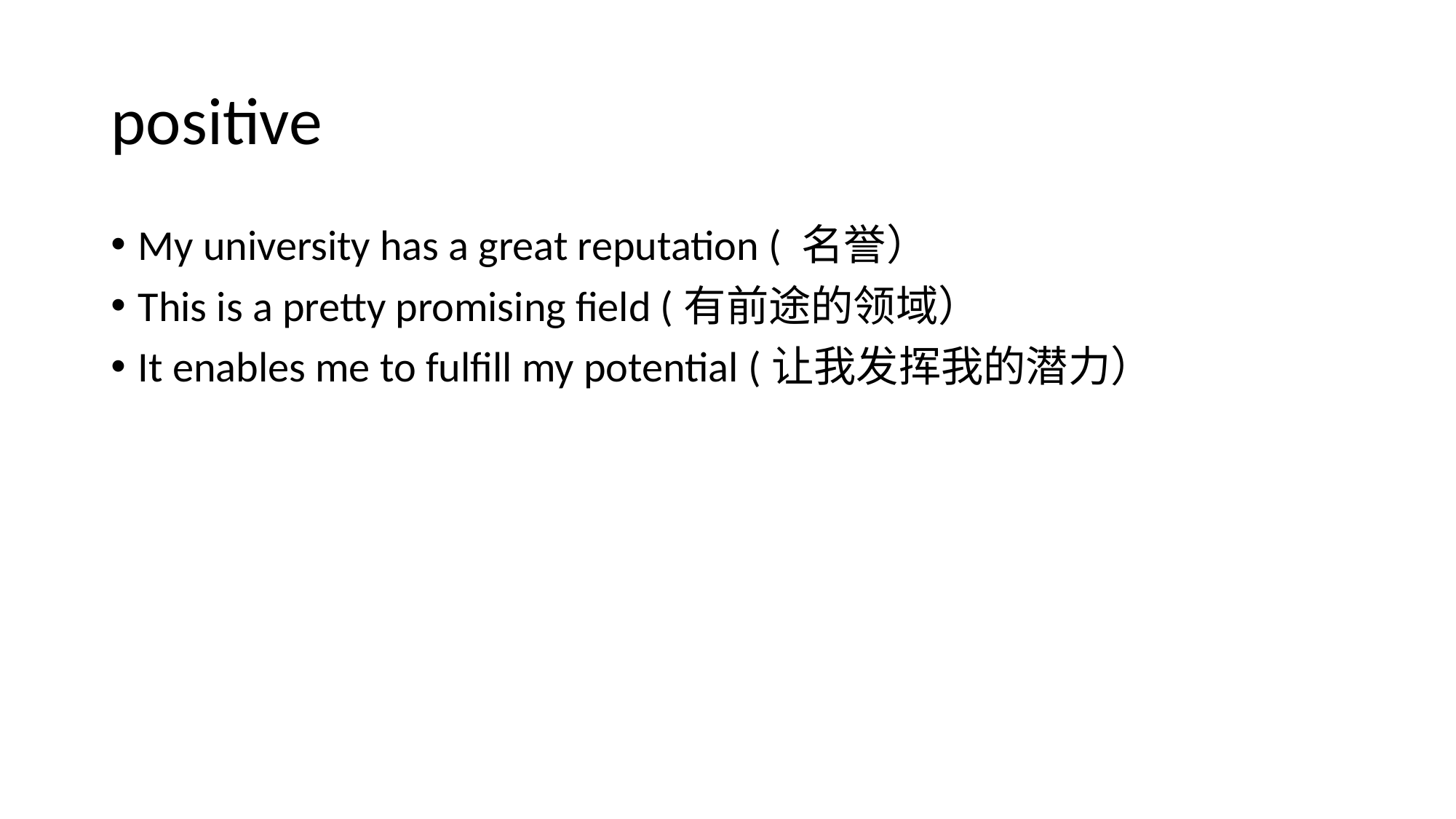

# positive
My university has a great reputation ( 名誉）
This is a pretty promising field (有前途的领域）
It enables me to fulfill my potential (让我发挥我的潜力）